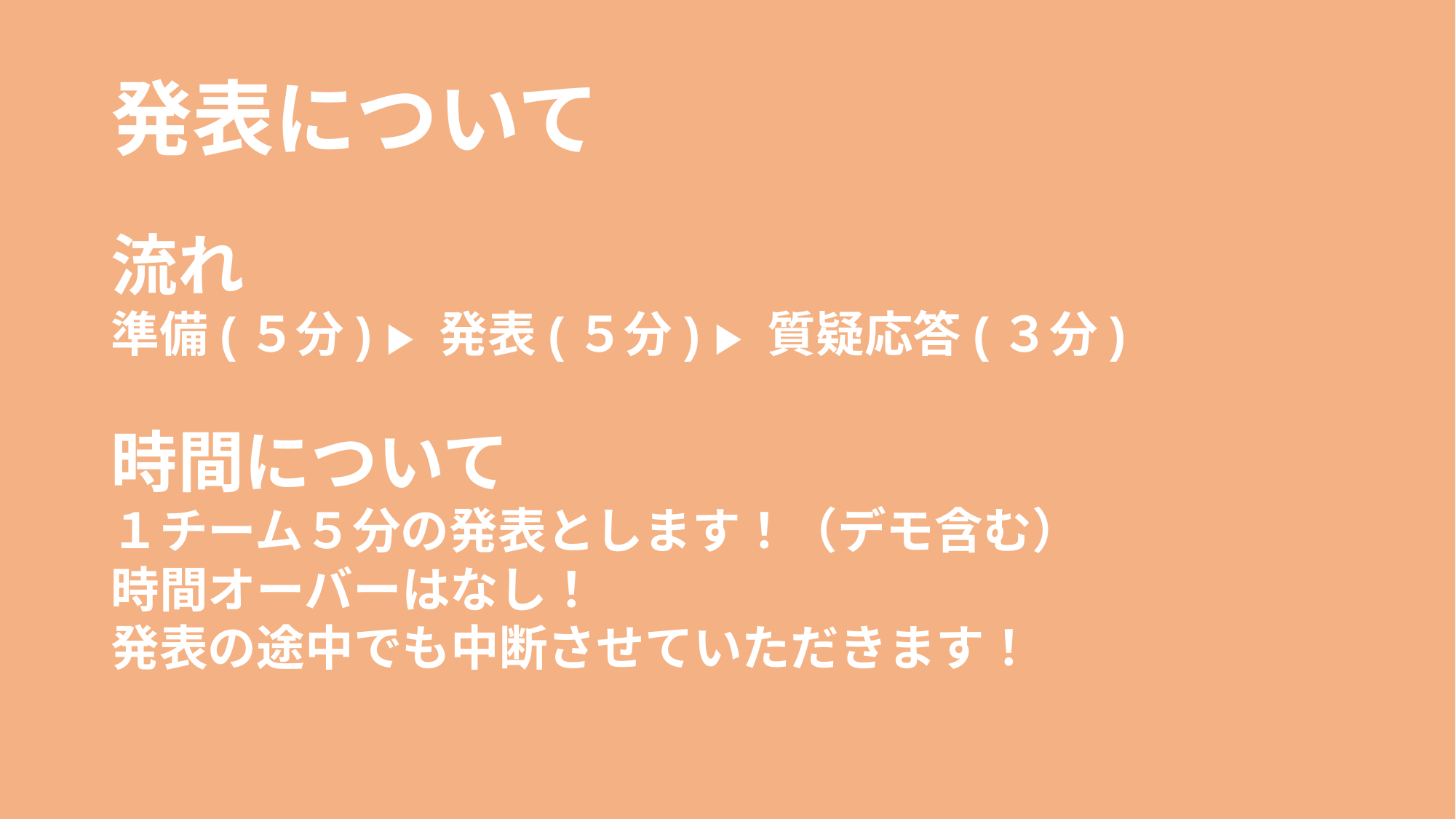

# 発表について
流れ
準備(５分) ▶ 発表(５分) ▶ 質疑応答(３分)

時間について
１チーム５分の発表とします！（デモ含む）
時間オーバーはなし！
発表の途中でも中断させていただきます！